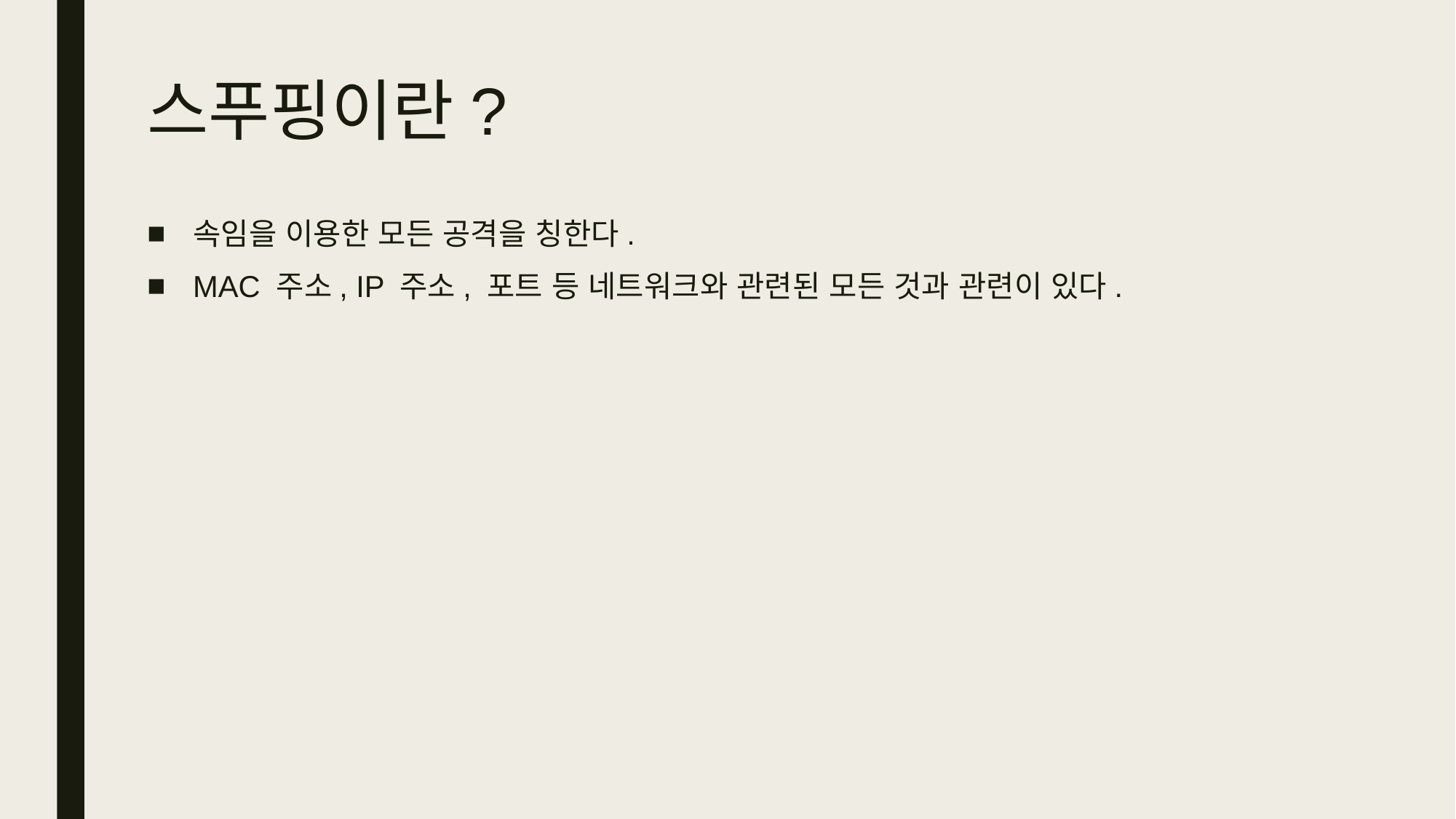

# 스푸핑이란?
속임을 이용한 모든 공격을 칭한다.
MAC 주소, IP 주소, 포트 등 네트워크와 관련된 모든 것과 관련이 있다.